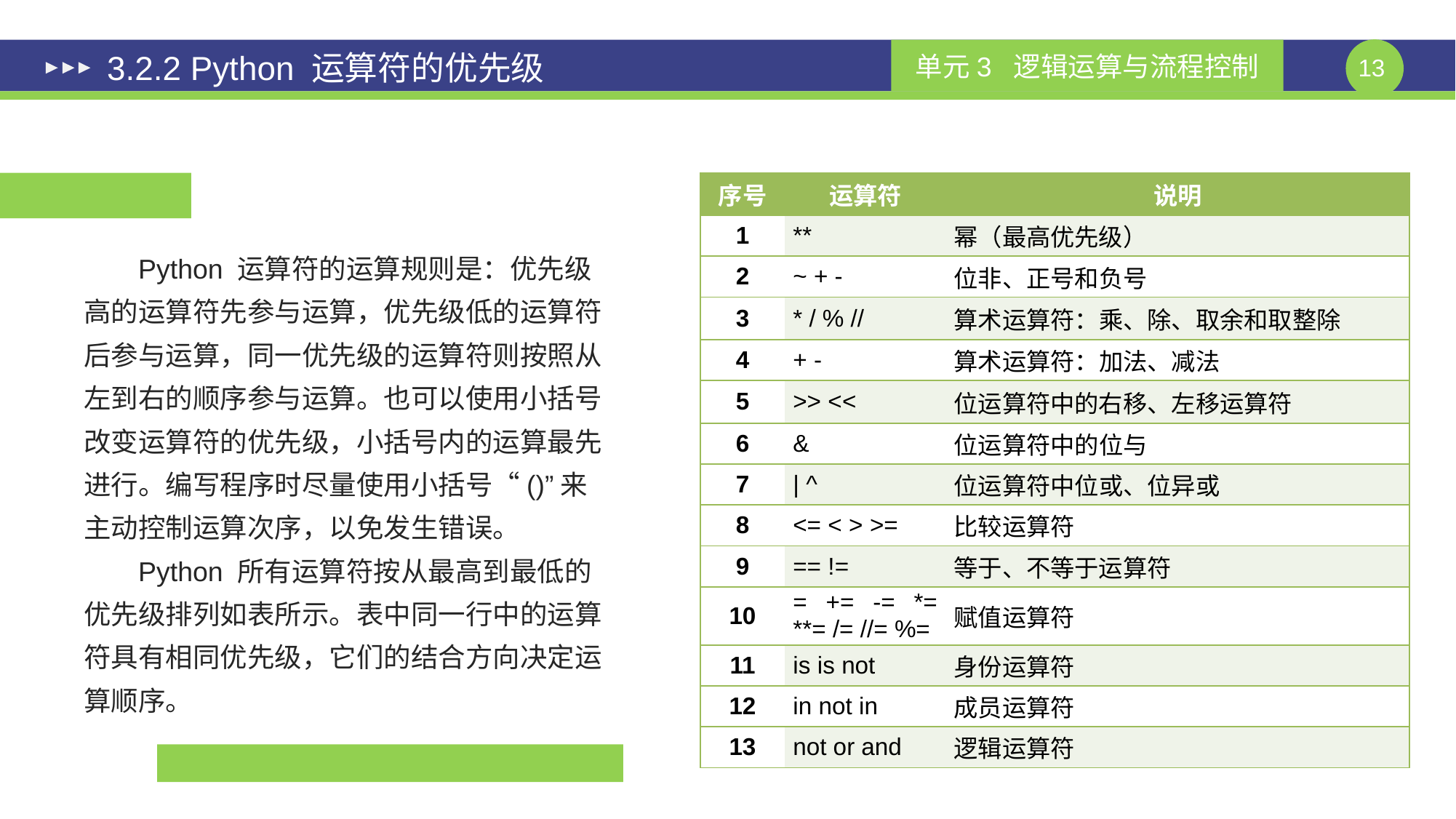

# 3.2.2 Python 运算符的优先级

| 序号 | 运算符 | 说明 |
| --- | --- | --- |
| 1 | \*\* | 幂（最高优先级） |
| 2 | ~ + - | 位非、正号和负号 |
| 3 | \* / % // | 算术运算符：乘、除、取余和取整除 |
| 4 | + - | 算术运算符：加法、减法 |
| 5 | >> << | 位运算符中的右移、左移运算符 |
| 6 | & | 位运算符中的位与 |
| 7 | | ^ | 位运算符中位或、位异或 |
| 8 | <= < > >= | 比较运算符 |
| 9 | == != | 等于、不等于运算符 |
| 10 | = += -= \*= \*\*= /= //= %= | 赋值运算符 |
| 11 | is is not | 身份运算符 |
| 12 | in not in | 成员运算符 |
| 13 | not or and | 逻辑运算符 |
Python 运算符的运算规则是：优先级高的运算符先参与运算，优先级低的运算符后参与运算，同一优先级的运算符则按照从左到右的顺序参与运算。也可以使用小括号改变运算符的优先级，小括号内的运算最先进行。编写程序时尽量使用小括号“()”来主动控制运算次序，以免发生错误。
Python 所有运算符按从最高到最低的优先级排列如表所示。表中同一行中的运算符具有相同优先级，它们的结合方向决定运算顺序。